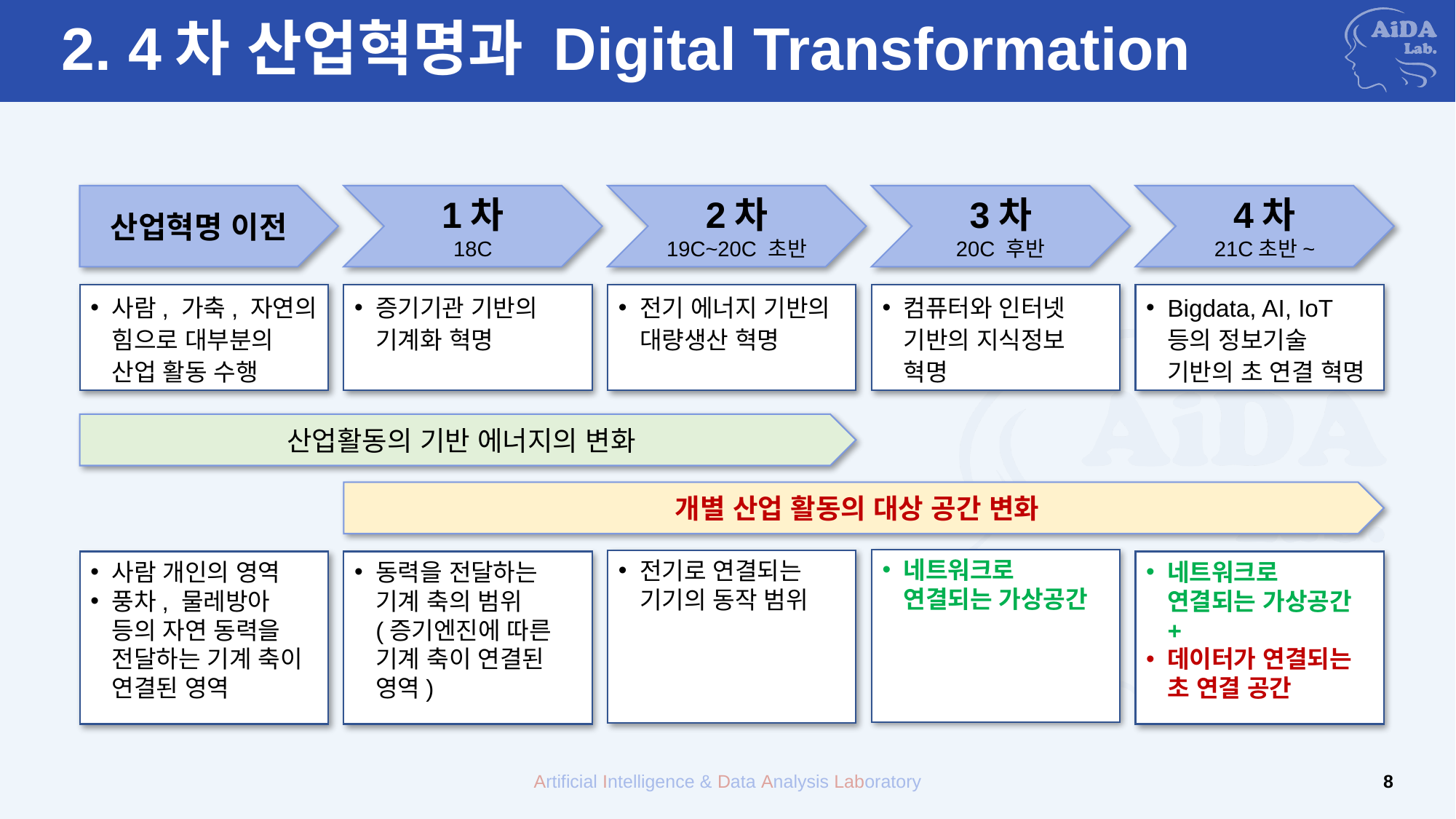

# 2. 4차 산업혁명과 Digital Transformation
4차
21C초반~
Bigdata, AI, IoT 등의 정보기술 기반의 초 연결 혁명
3차
20C 후반
컴퓨터와 인터넷 기반의 지식정보 혁명
2차
19C~20C 초반
전기 에너지 기반의 대량생산 혁명
산업혁명 이전
사람, 가축, 자연의 힘으로 대부분의 산업 활동 수행
1차
18C
증기기관 기반의 기계화 혁명
산업활동의 기반 에너지의 변화
개별 산업 활동의 대상 공간 변화
네트워크로 연결되는 가상공간
전기로 연결되는 기기의 동작 범위
네트워크로 연결되는 가상공간 +
데이터가 연결되는 초 연결 공간
사람 개인의 영역
풍차, 물레방아 등의 자연 동력을 전달하는 기계 축이 연결된 영역
동력을 전달하는 기계 축의 범위
(증기엔진에 따른 기계 축이 연결된 영역)
Artificial Intelligence & Data Analysis Laboratory
8